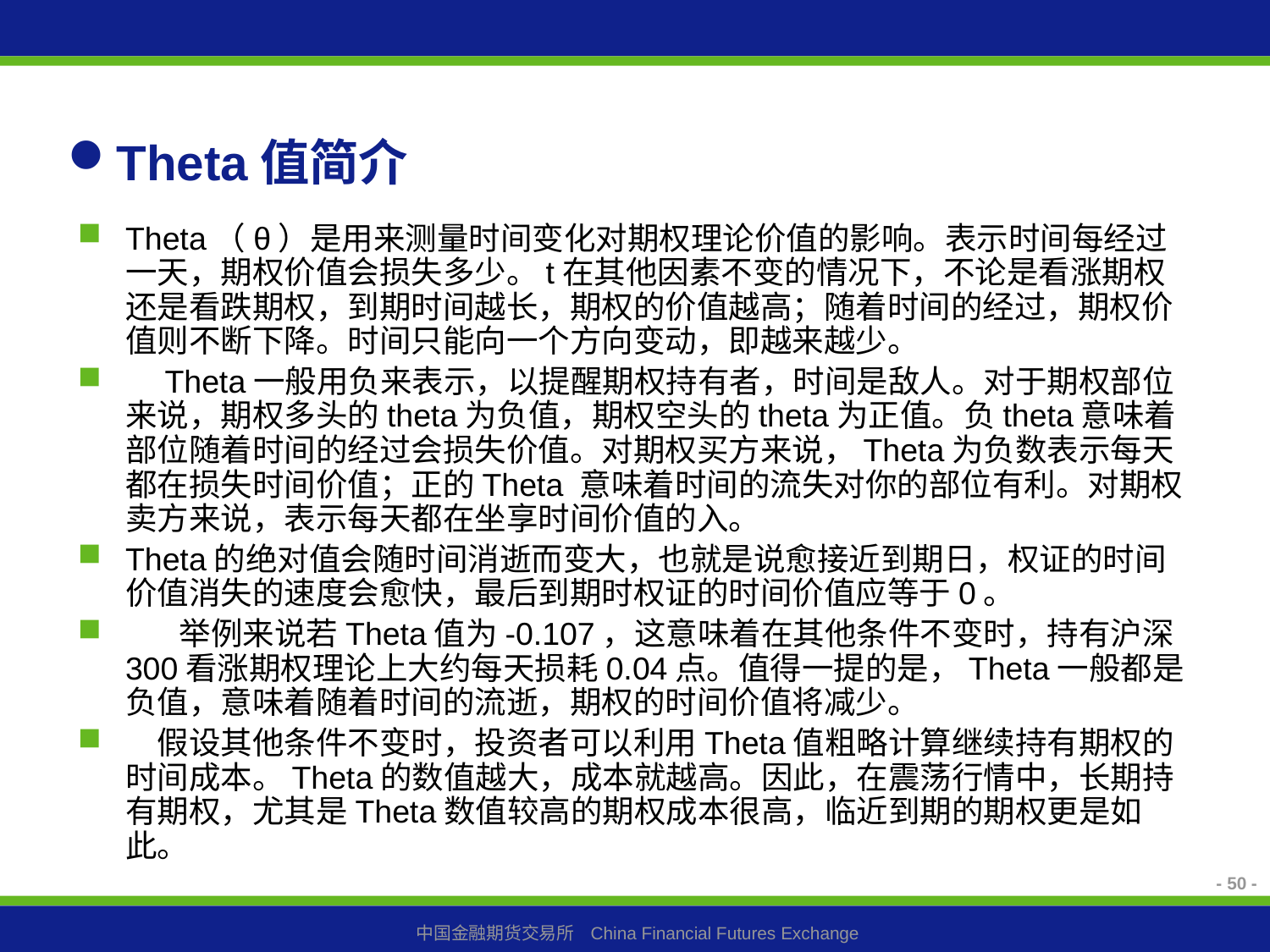

# Theta值简介
Theta（θ）是用来测量时间变化对期权理论价值的影响。表示时间每经过一天，期权价值会损失多少。t在其他因素不变的情况下，不论是看涨期权还是看跌期权，到期时间越长，期权的价值越高；随着时间的经过，期权价值则不断下降。时间只能向一个方向变动，即越来越少。
　Theta一般用负来表示，以提醒期权持有者，时间是敌人。对于期权部位来说，期权多头的theta为负值，期权空头的theta为正值。负theta意味着部位随着时间的经过会损失价值。对期权买方来说，Theta为负数表示每天都在损失时间价值；正的Theta 意味着时间的流失对你的部位有利。对期权卖方来说，表示每天都在坐享时间价值的入。
Theta的绝对值会随时间消逝而变大，也就是说愈接近到期日，权证的时间价值消失的速度会愈快，最后到期时权证的时间价值应等于0。
  　举例来说若Theta值为-0.107，这意味着在其他条件不变时，持有沪深300看涨期权理论上大约每天损耗0.04点。值得一提的是，Theta一般都是负值，意味着随着时间的流逝，期权的时间价值将减少。
　假设其他条件不变时，投资者可以利用Theta值粗略计算继续持有期权的时间成本。Theta的数值越大，成本就越高。因此，在震荡行情中，长期持有期权，尤其是Theta数值较高的期权成本很高，临近到期的期权更是如此。
- 50 -